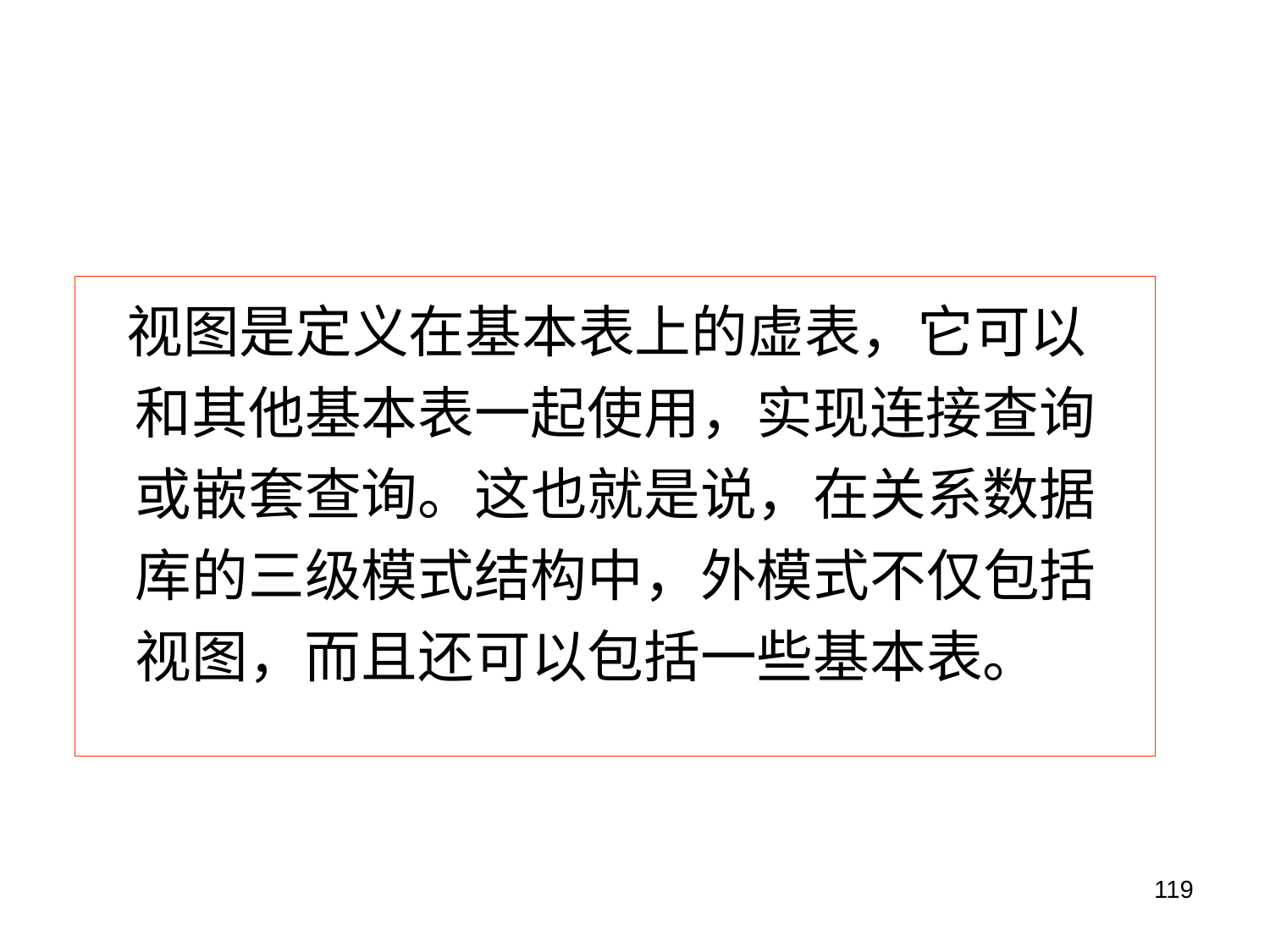

#
  视图是定义在基本表上的虚表，它可以和其他基本表一起使用，实现连接查询或嵌套查询。这也就是说，在关系数据库的三级模式结构中，外模式不仅包括视图，而且还可以包括一些基本表。
119